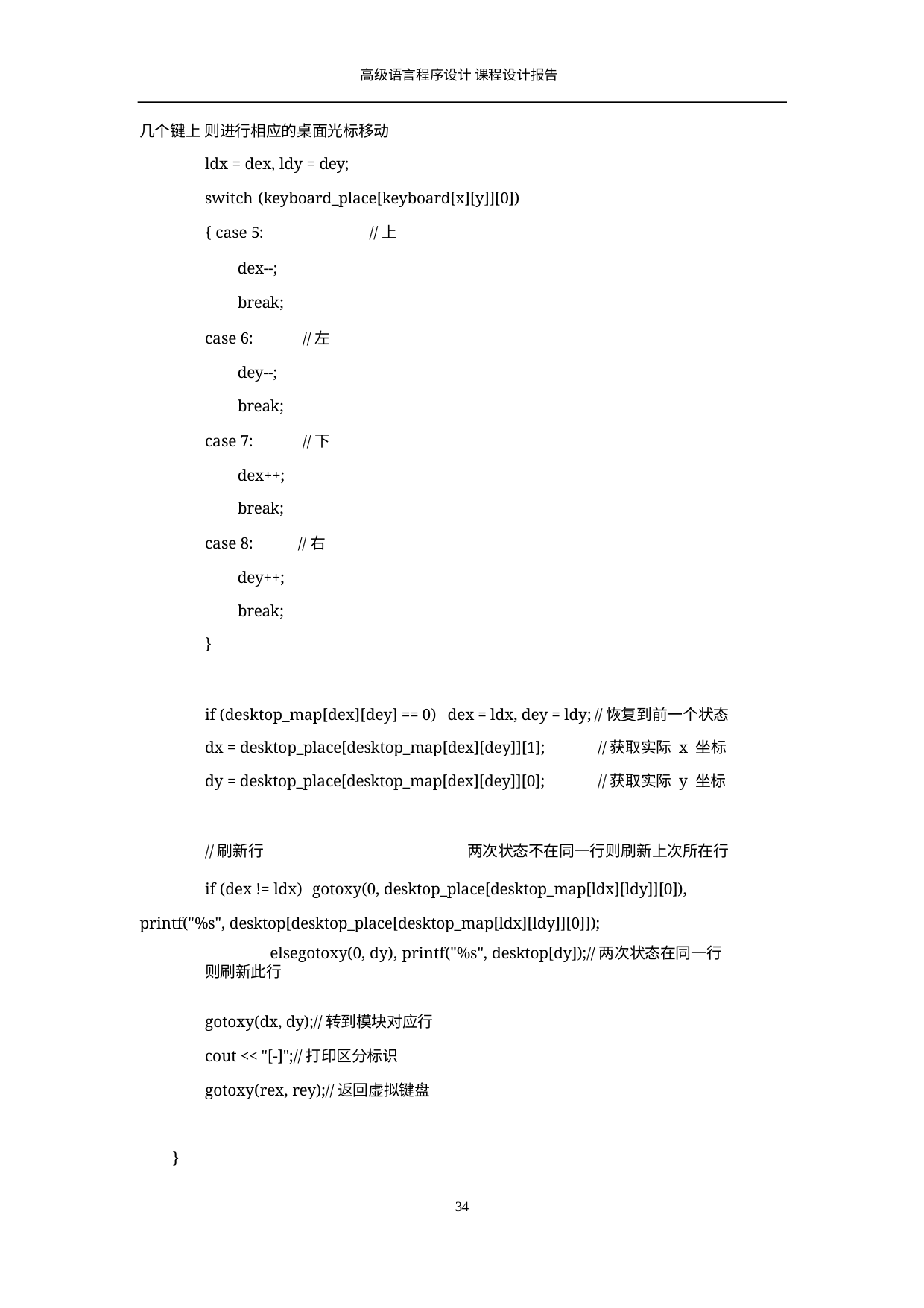

高级语言程序设计 课程设计报告

几个键上 则进行相应的桌面光标移动

ldx = dex, ldy = dey;
switch (keyboard_place[keyboard[x][y]][0]) { case 5:	//上
dex--; break;
case 6:
//左
dey--;

break;
case 7:
//下
dex++;

break;
case 8:
//右
dey++;

break;

}
if (desktop_map[dex][dey] == 0) dex = ldx, dey = ldy; //恢复到前一个状态

dx = desktop_place[desktop_map[dex][dey]][1];	//获取实际 x 坐标

dy = desktop_place[desktop_map[dex][dey]][0];	//获取实际 y 坐标
//刷新行	两次状态不在同一行则刷新上次所在行
if (dex != ldx) gotoxy(0, desktop_place[desktop_map[ldx][ldy]][0]), printf("%s", desktop[desktop_place[desktop_map[ldx][ldy]][0]]);
elsegotoxy(0, dy), printf("%s", desktop[dy]);//两次状态在同一行则刷新此行
gotoxy(dx, dy);//转到模块对应行
cout << "[-]";//打印区分标识 gotoxy(rex, rey);//返回虚拟键盘
}
34